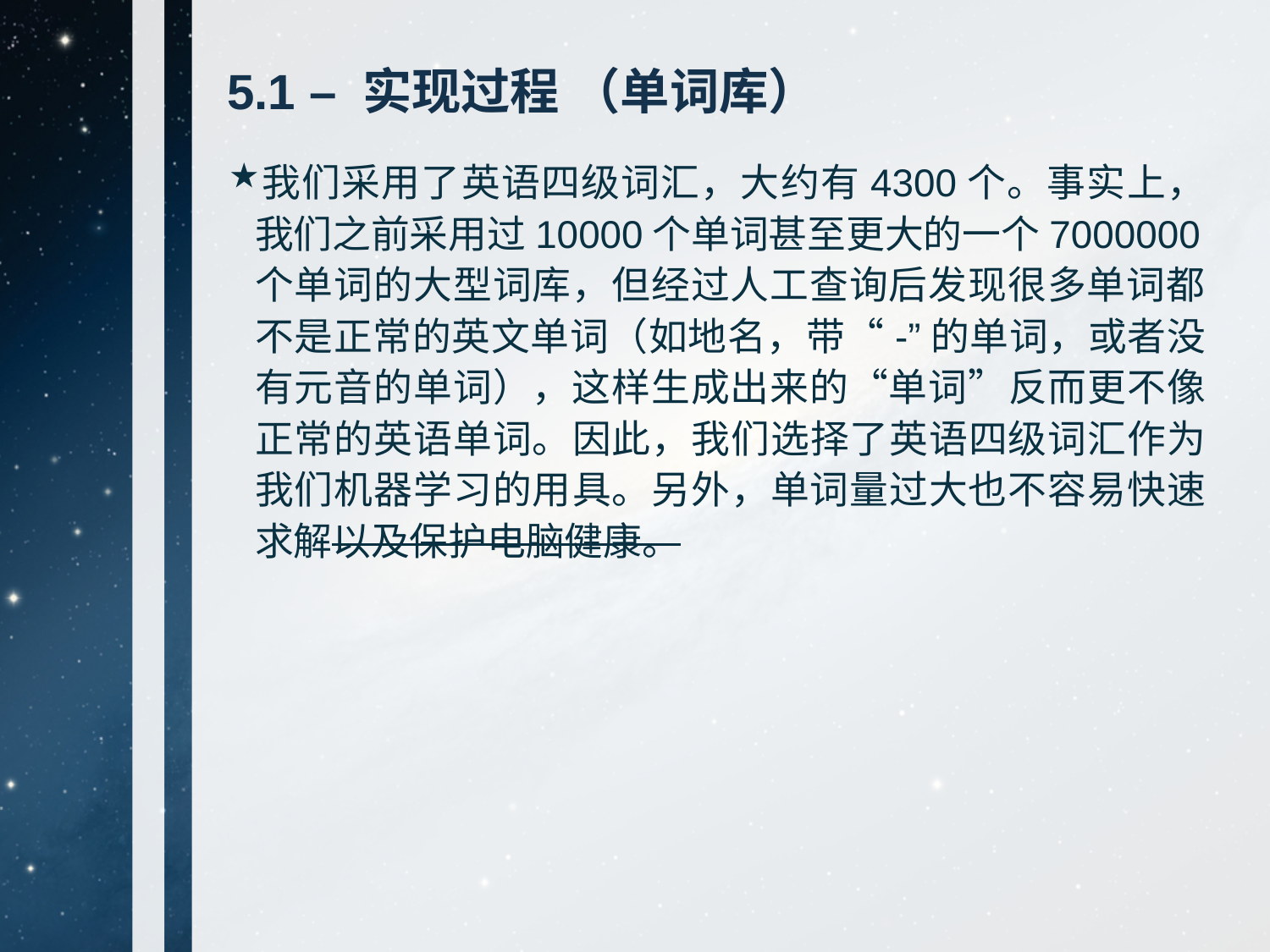

# 5.1 – 实现过程 （单词库）
我们采用了英语四级词汇，大约有4300个。事实上，我们之前采用过10000个单词甚至更大的一个7000000个单词的大型词库，但经过人工查询后发现很多单词都不是正常的英文单词（如地名，带“-”的单词，或者没有元音的单词），这样生成出来的“单词”反而更不像正常的英语单词。因此，我们选择了英语四级词汇作为我们机器学习的用具。另外，单词量过大也不容易快速求解以及保护电脑健康。